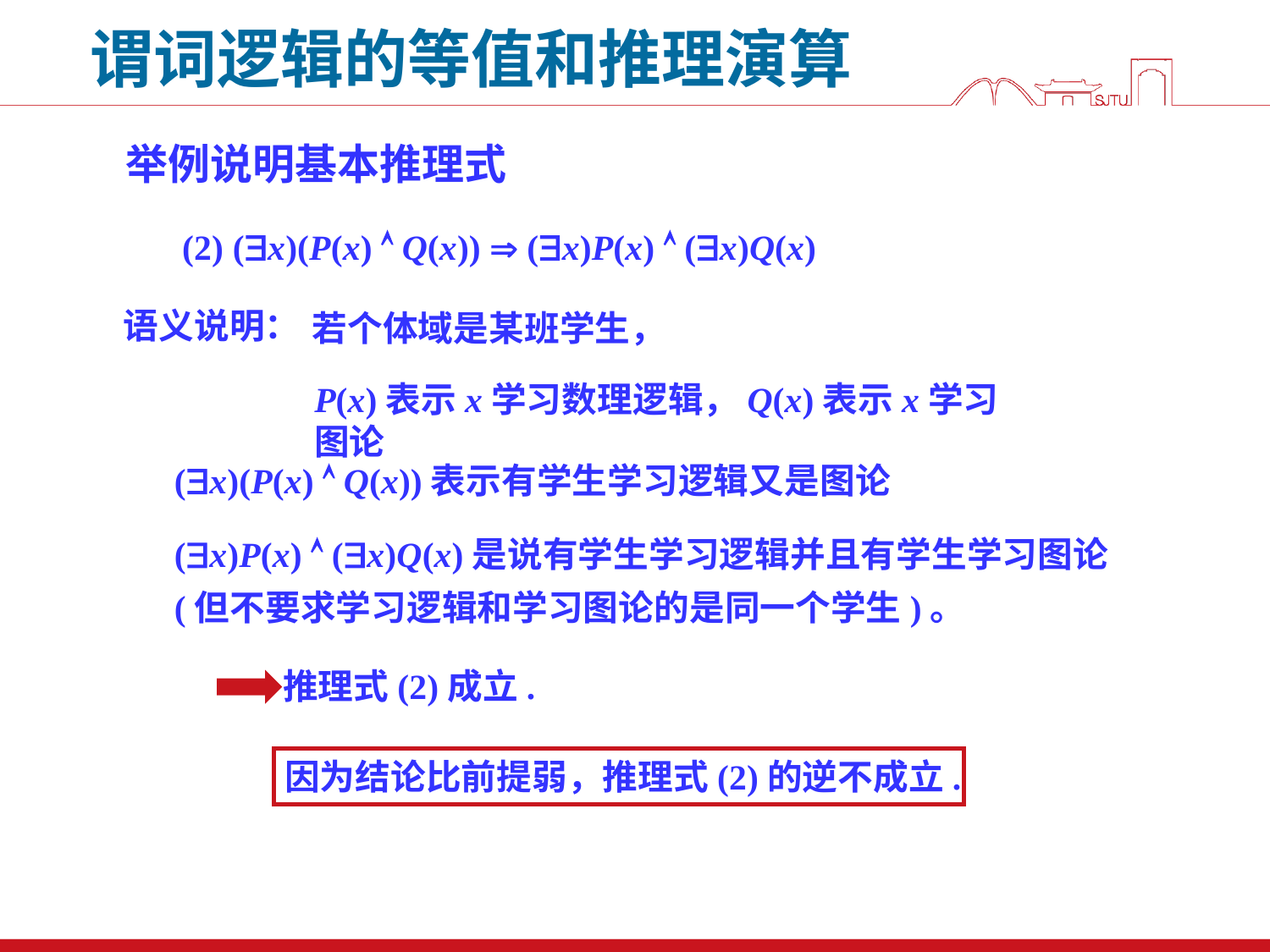

谓词逻辑的等值和推理演算
举例说明基本推理式
(2) (∃x)(P(x) ∧ Q(x)) ⇒ (∃x)P(x) ∧ (∃x)Q(x)
语义说明：
若个体域是某班学生，
P(x)表示x学习数理逻辑，Q(x)表示x学习图论
(∃x)(P(x) ∧ Q(x))表示有学生学习逻辑又是图论
(∃x)P(x) ∧ (∃x)Q(x)是说有学生学习逻辑并且有学生学习图论(但不要求学习逻辑和学习图论的是同一个学生)。
推理式(2)成立.

因为结论比前提弱，推理式(2)的逆不成立.